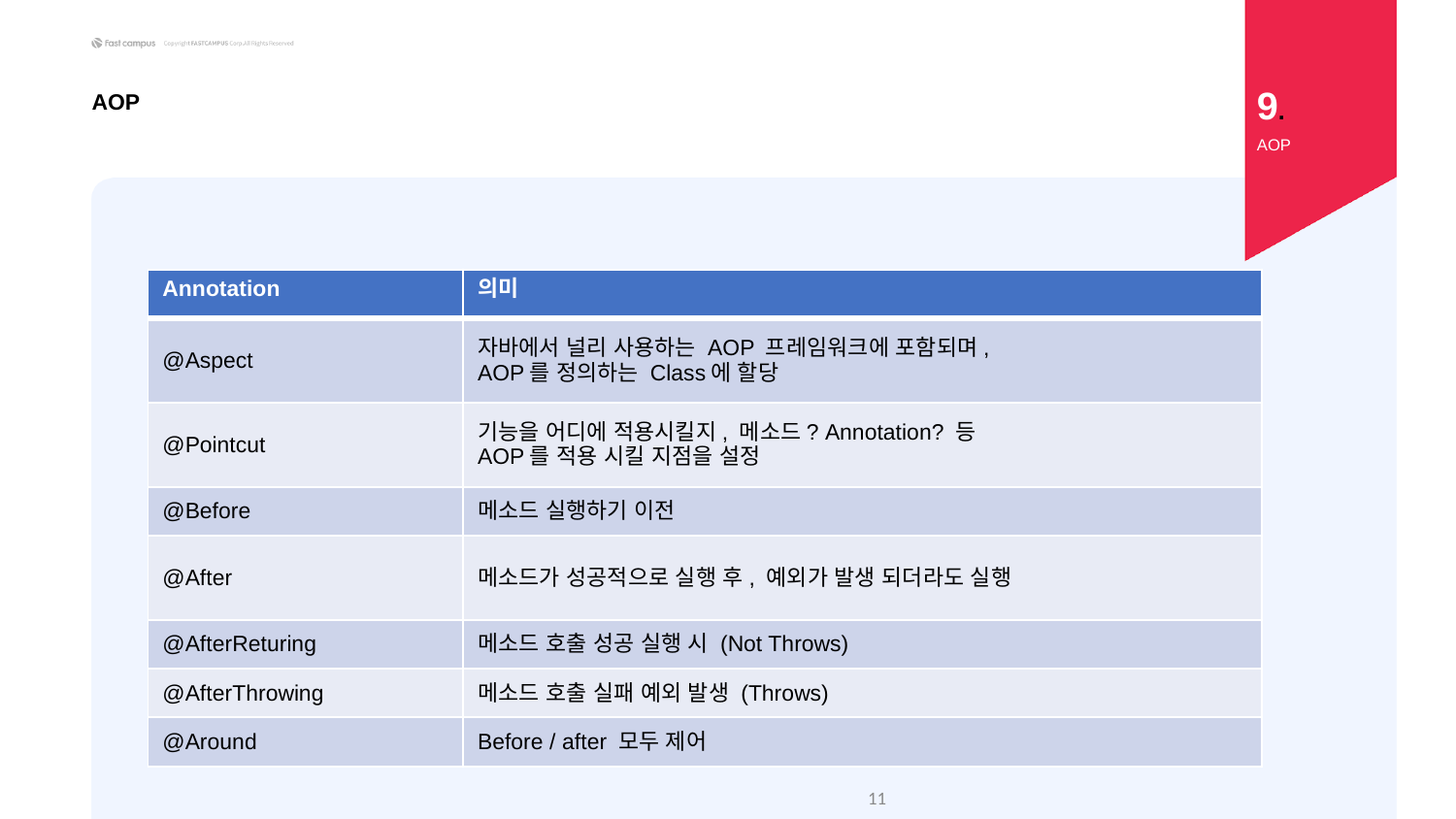

9.
AOP
AOP
| Annotation | 의미 |
| --- | --- |
| @Aspect | 자바에서 널리 사용하는 AOP 프레임워크에 포함되며, AOP를 정의하는 Class에 할당 |
| @Pointcut | 기능을 어디에 적용시킬지, 메소드? Annotation? 등 AOP를 적용 시킬 지점을 설정 |
| @Before | 메소드 실행하기 이전 |
| @After | 메소드가 성공적으로 실행 후, 예외가 발생 되더라도 실행 |
| @AfterReturing | 메소드 호출 성공 실행 시 (Not Throws) |
| @AfterThrowing | 메소드 호출 실패 예외 발생 (Throws) |
| @Around | Before / after 모두 제어 |
11